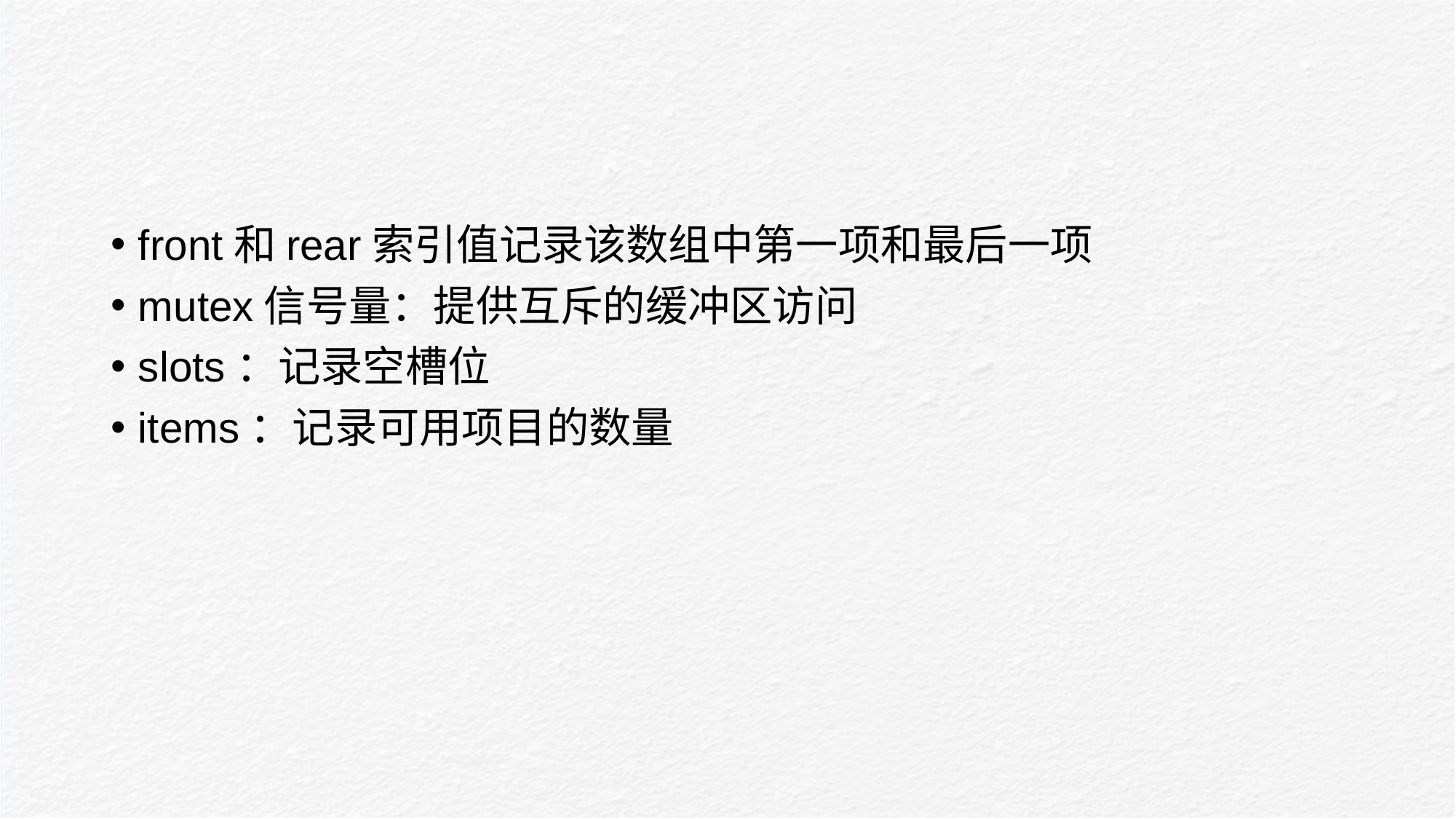

#
front和rear索引值记录该数组中第一项和最后一项
mutex信号量：提供互斥的缓冲区访问
slots：记录空槽位
items：记录可用项目的数量